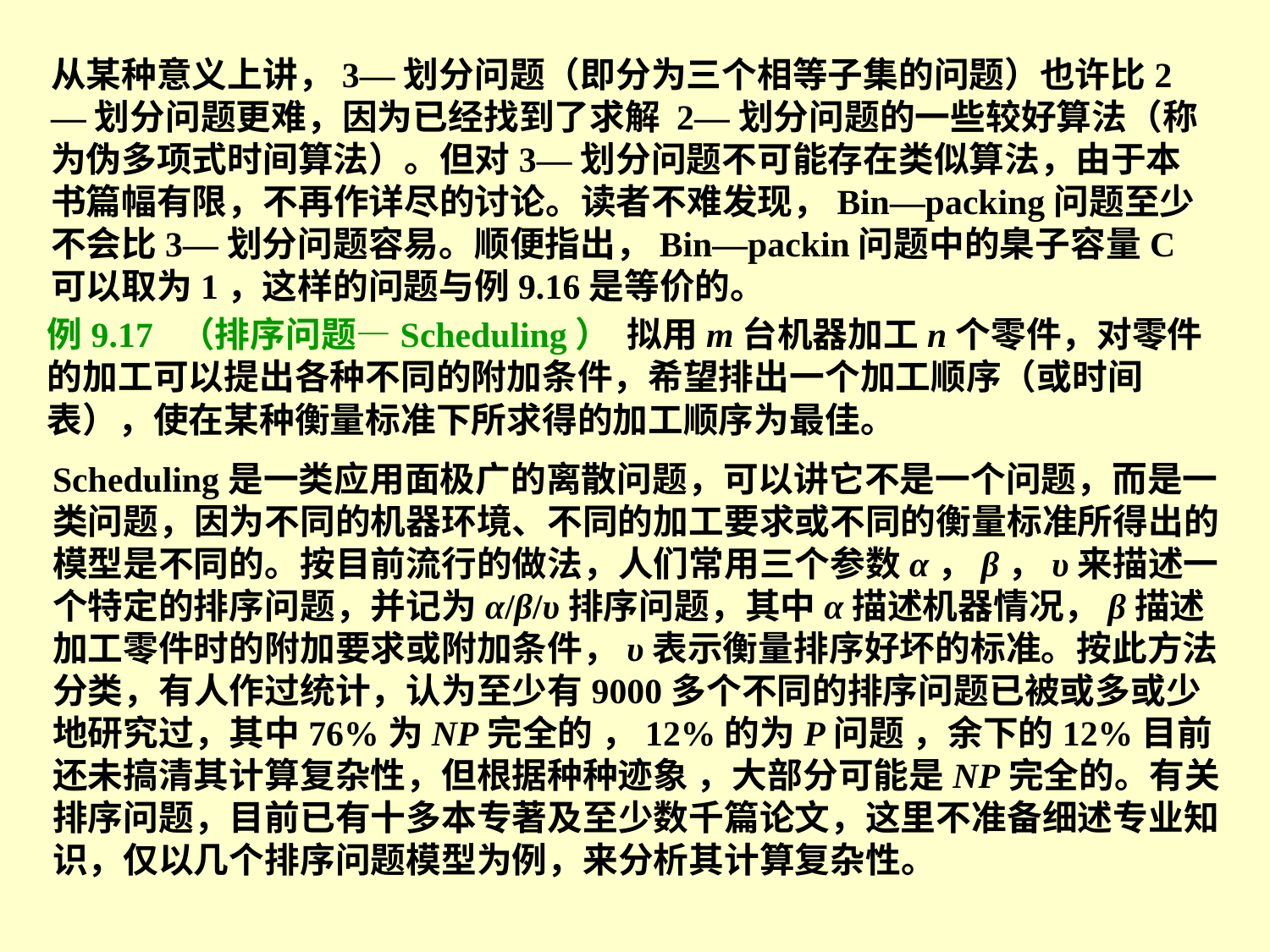

从某种意义上讲，3—划分问题（即分为三个相等子集的问题）也许比2—划分问题更难，因为已经找到了求解 2—划分问题的一些较好算法（称为伪多项式时间算法）。但对3—划分问题不可能存在类似算法，由于本书篇幅有限，不再作详尽的讨论。读者不难发现，Bin—packing问题至少不会比3—划分问题容易。顺便指出，Bin—packin问题中的臬子容量C可以取为1，这样的问题与例9.16是等价的。
例9.17  （排序问题—Scheduling）  拟用m台机器加工n个零件，对零件的加工可以提出各种不同的附加条件，希望排出一个加工顺序（或时间表），使在某种衡量标准下所求得的加工顺序为最佳。
Scheduling是一类应用面极广的离散问题，可以讲它不是一个问题，而是一类问题，因为不同的机器环境、不同的加工要求或不同的衡量标准所得出的模型是不同的。按目前流行的做法，人们常用三个参数α，β，υ来描述一个特定的排序问题，并记为α/β/υ排序问题，其中α描述机器情况，β描述加工零件时的附加要求或附加条件，υ表示衡量排序好坏的标准。按此方法分类，有人作过统计，认为至少有9000多个不同的排序问题已被或多或少地研究过，其中76%为NP完全的 ，12%的为P问题 ，余下的12%目前还未搞清其计算复杂性，但根据种种迹象 ，大部分可能是NP完全的。有关排序问题，目前已有十多本专著及至少数千篇论文，这里不准备细述专业知识，仅以几个排序问题模型为例，来分析其计算复杂性。